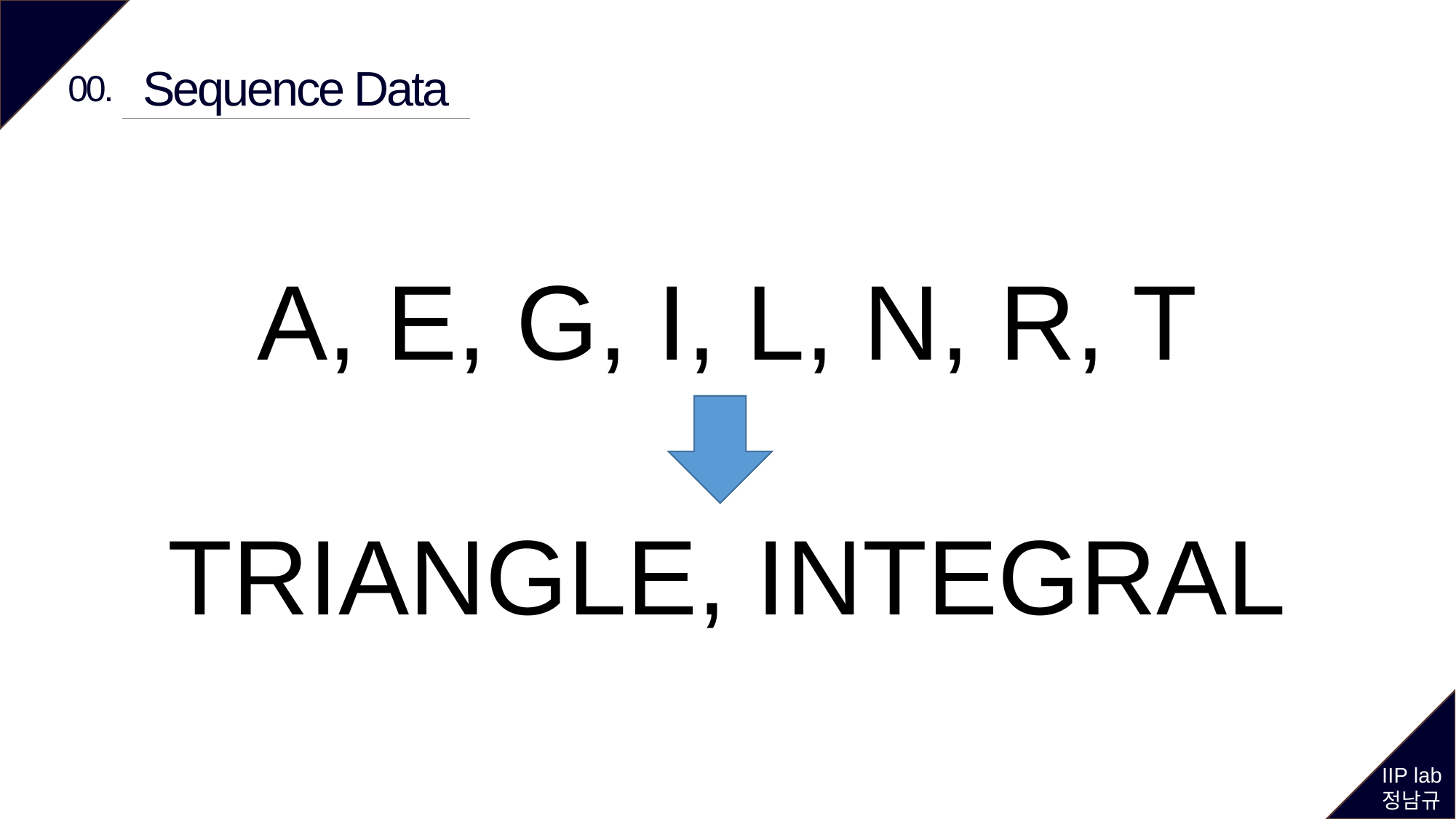

Sequence Data
00.
A, E, G, I, L, N, R, T

TRIANGLE, INTEGRAL

IIP lab
정남규